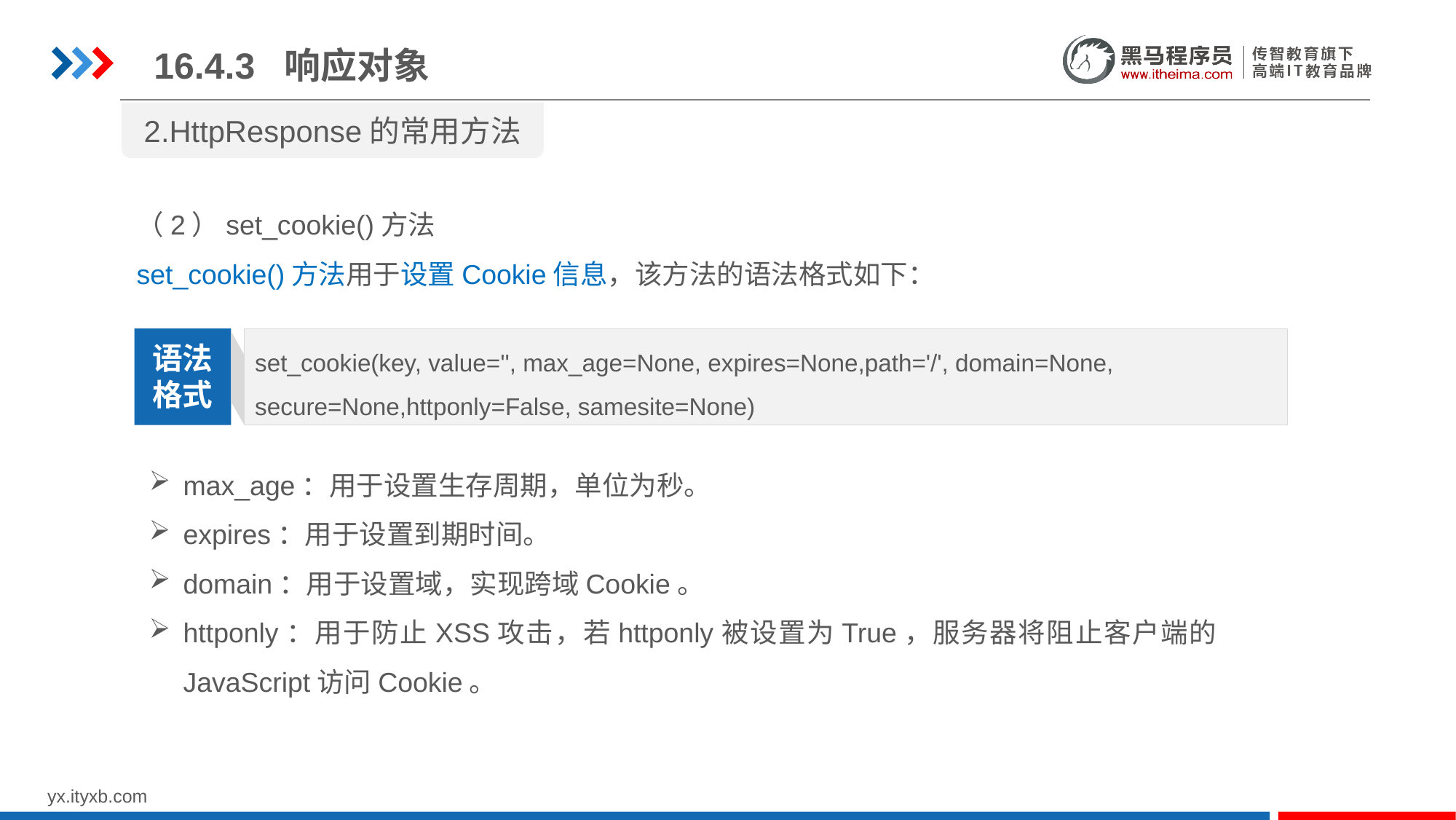

16.4.3  响应对象

2.HttpResponse的常用方法
（2）set_cookie()方法
set_cookie()方法用于设置Cookie信息，该方法的语法格式如下：

set_cookie(key, value='', max_age=None, expires=None,path='/', domain=None, secure=None,httponly=False, samesite=None)

语法
格式
max_age：用于设置生存周期，单位为秒。
expires：用于设置到期时间。
domain：用于设置域，实现跨域Cookie。
httponly：用于防止XSS攻击，若httponly被设置为True，服务器将阻止客户端的JavaScript访问Cookie。